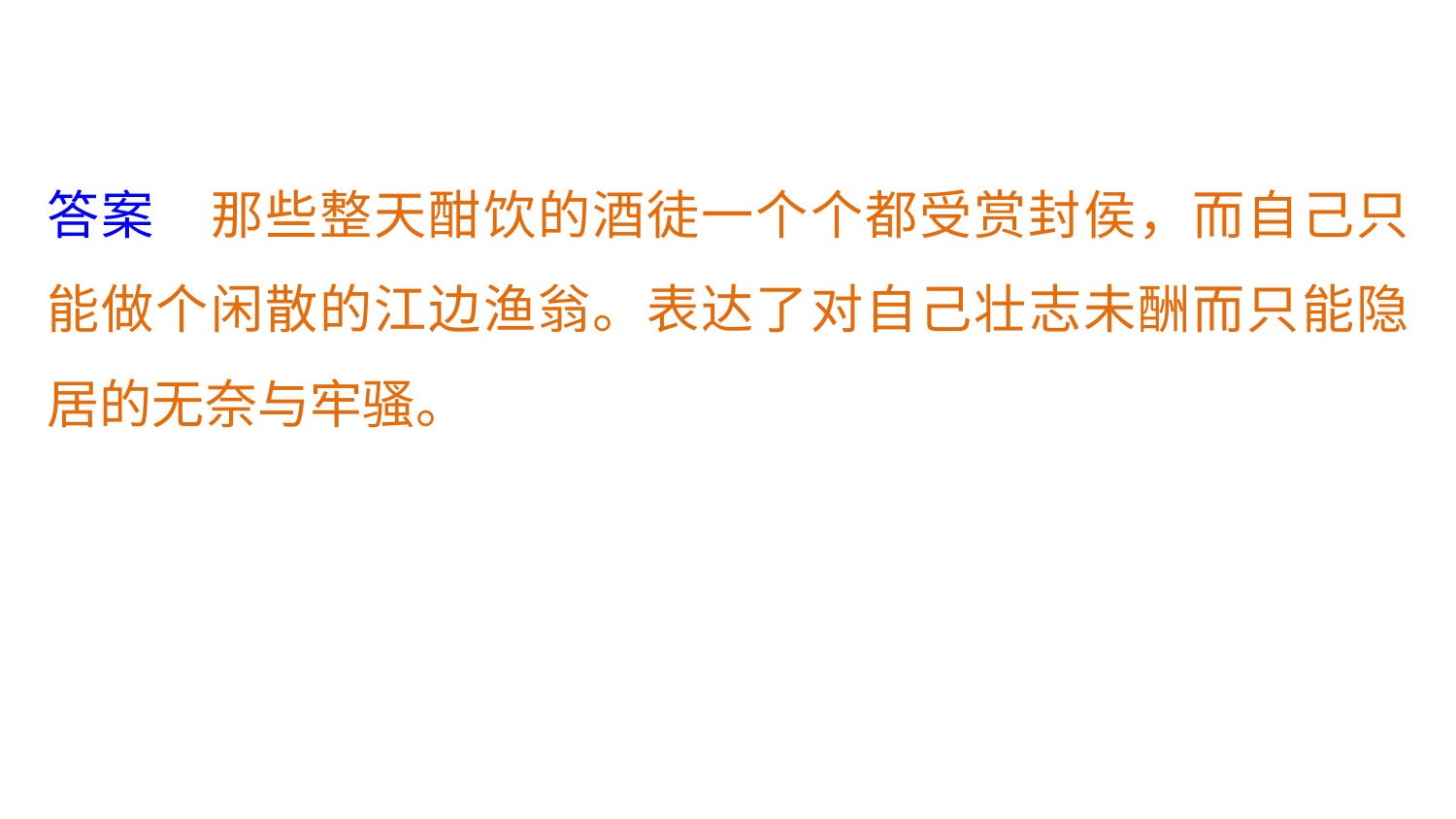

答案　那些整天酣饮的酒徒一个个都受赏封侯，而自己只能做个闲散的江边渔翁。表达了对自己壮志未酬而只能隐居的无奈与牢骚。